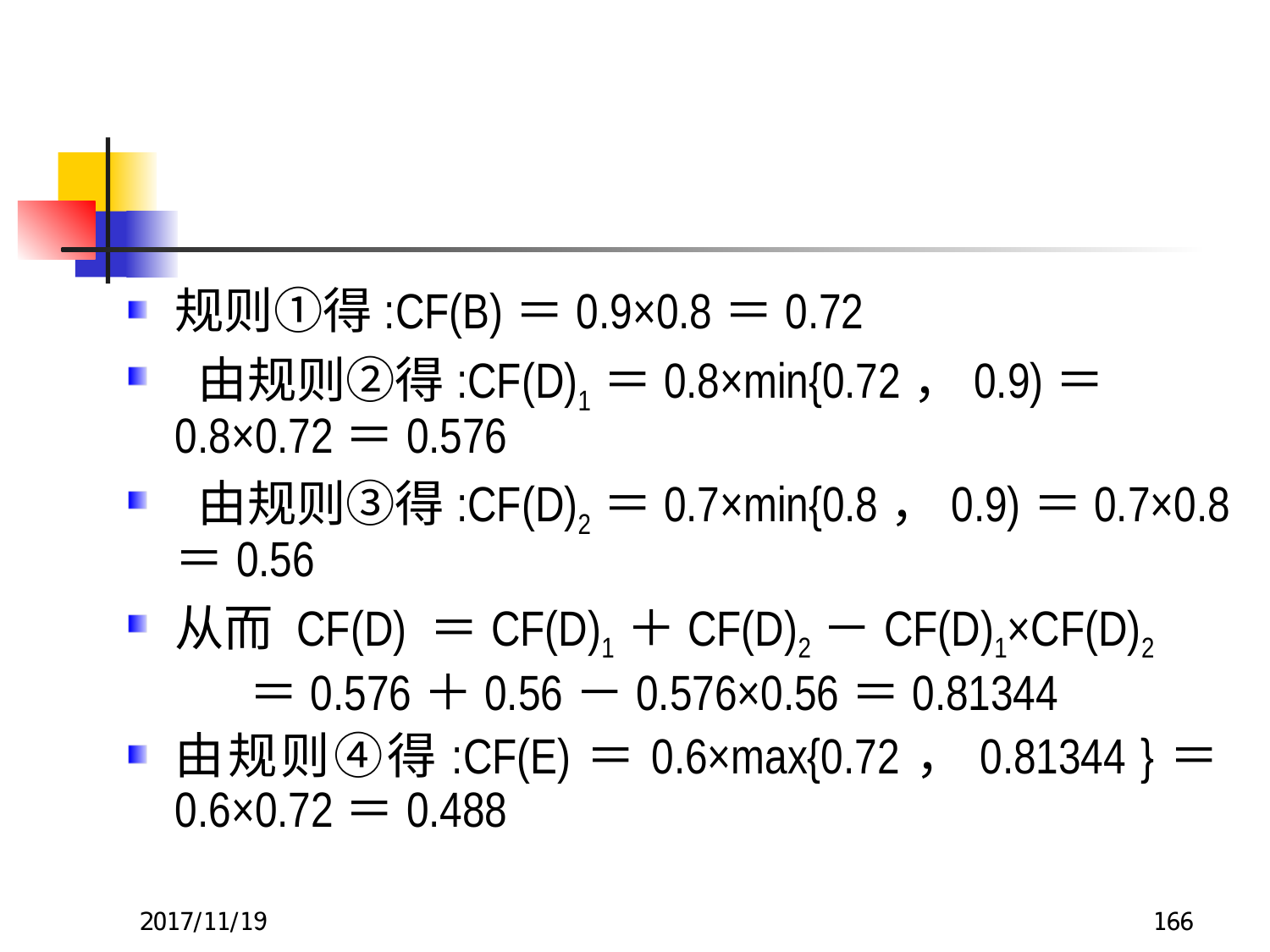

#
规则①得:CF(B)＝0.9×0.8＝0.72
 由规则②得:CF(D)1＝0.8×min{0.72，0.9)＝0.8×0.72＝0.576
 由规则③得:CF(D)2＝0.7×min{0.8，0.9)＝0.7×0.8＝0.56
从而 CF(D) ＝CF(D)1＋CF(D)2－CF(D)1×CF(D)2
          ＝0.576＋0.56－0.576×0.56＝0.81344
由规则④得:CF(E)＝0.6×max{0.72，0.81344 }＝0.6×0.72＝0.488

2017/11/19
166